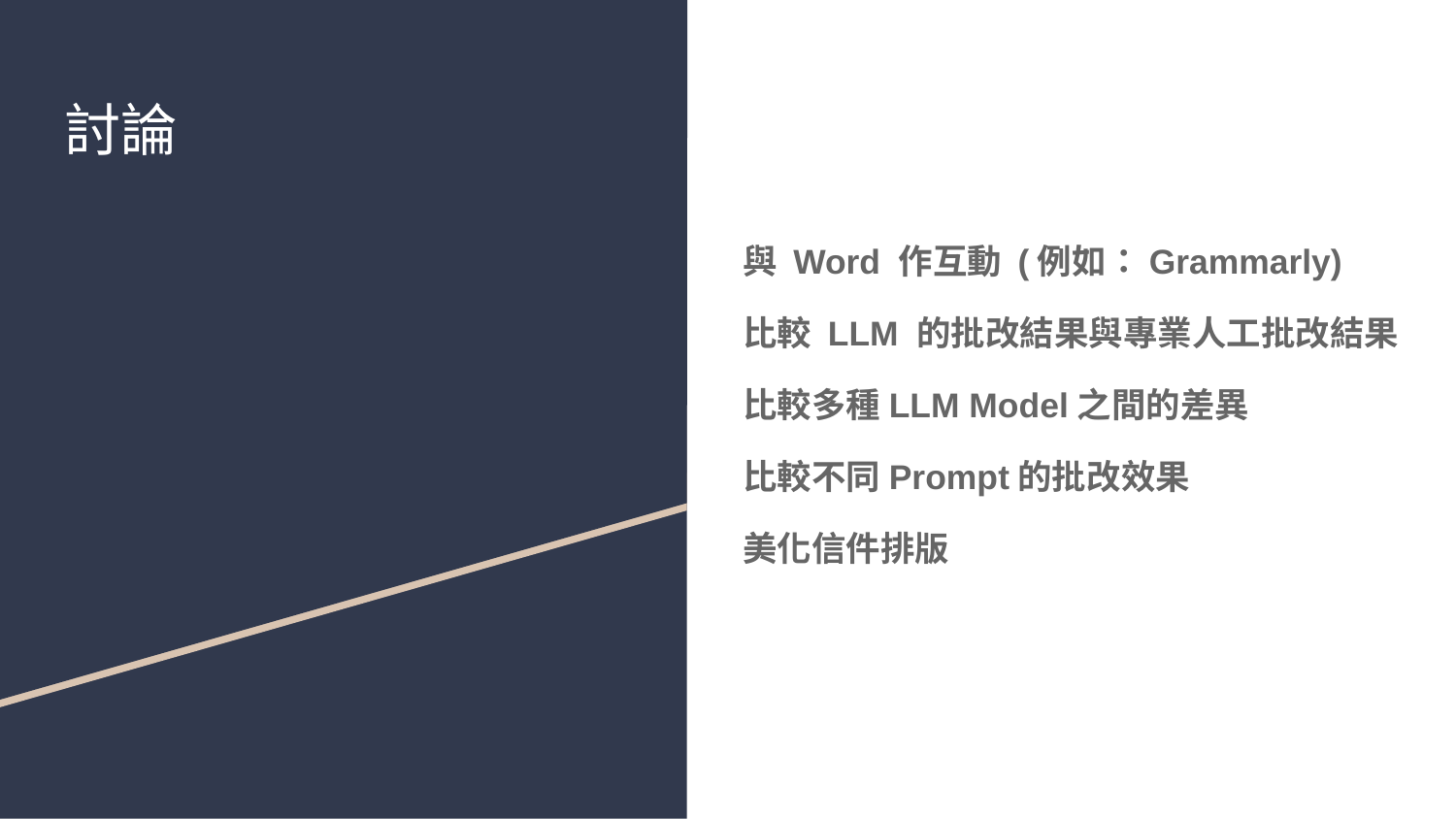

# 討論
與 Word 作互動 (例如：Grammarly)
比較 LLM 的批改結果與專業人工批改結果
比較多種LLM Model之間的差異
比較不同Prompt的批改效果
美化信件排版